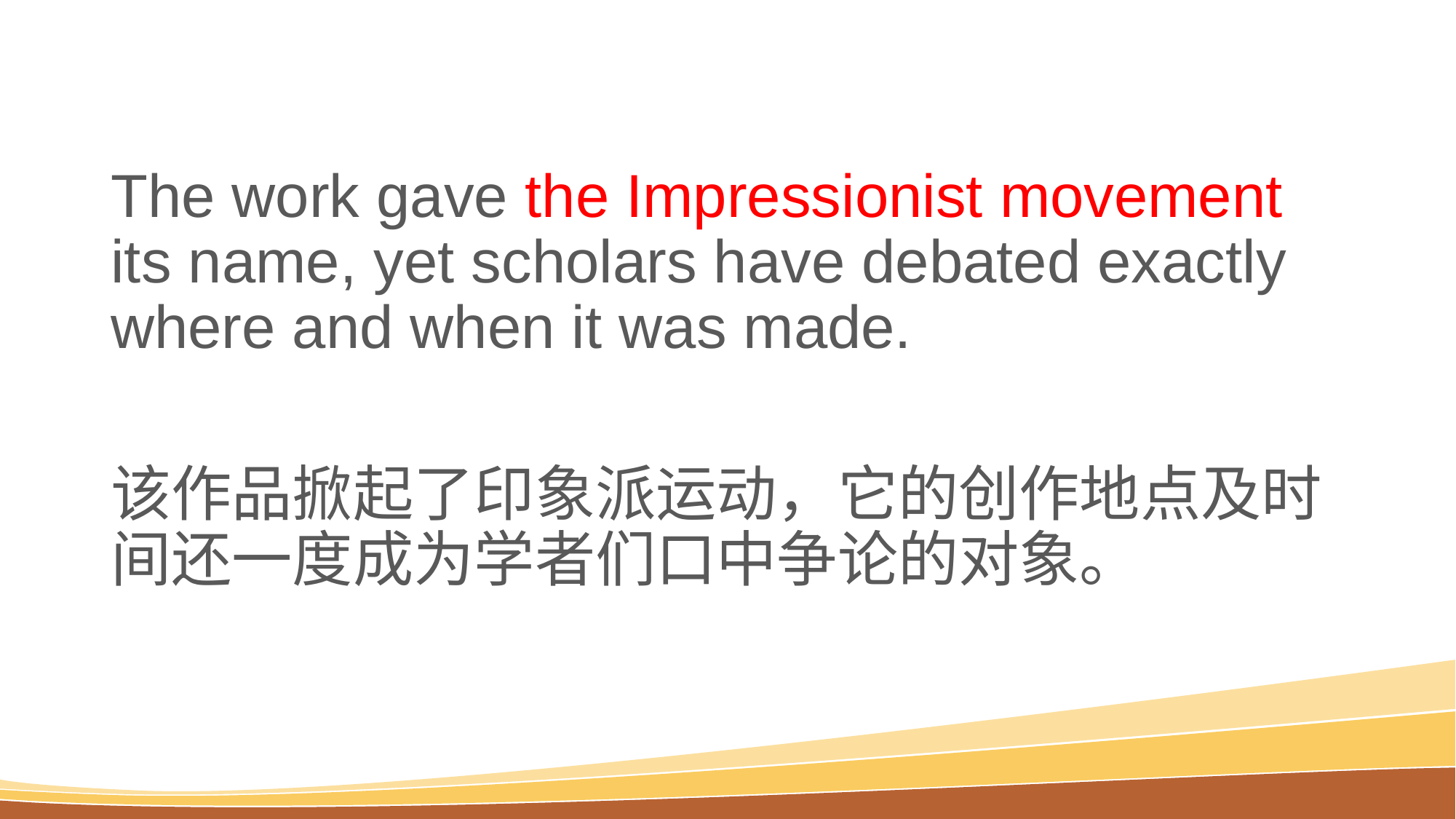

#
The work gave the Impressionist movement its name, yet scholars have debated exactly where and when it was made.

该作品掀起了印象派运动，它的创作地点及时间还一度成为学者们口中争论的对象。